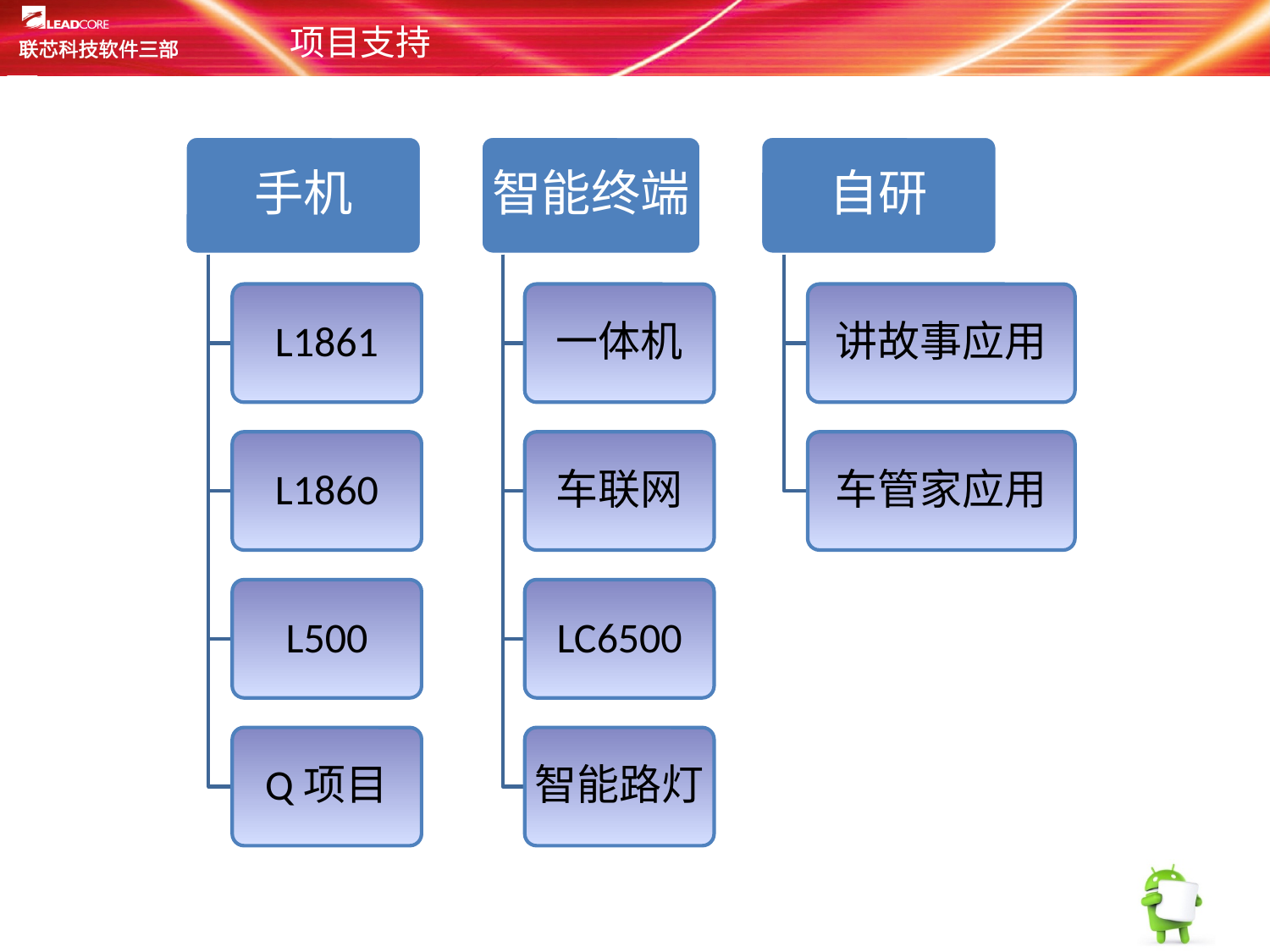

# 项目支持
手机
L1861
L1860
L500
Q项目
智能终端
一体机
车联网
LC6500
智能路灯
自研
讲故事应用
车管家应用